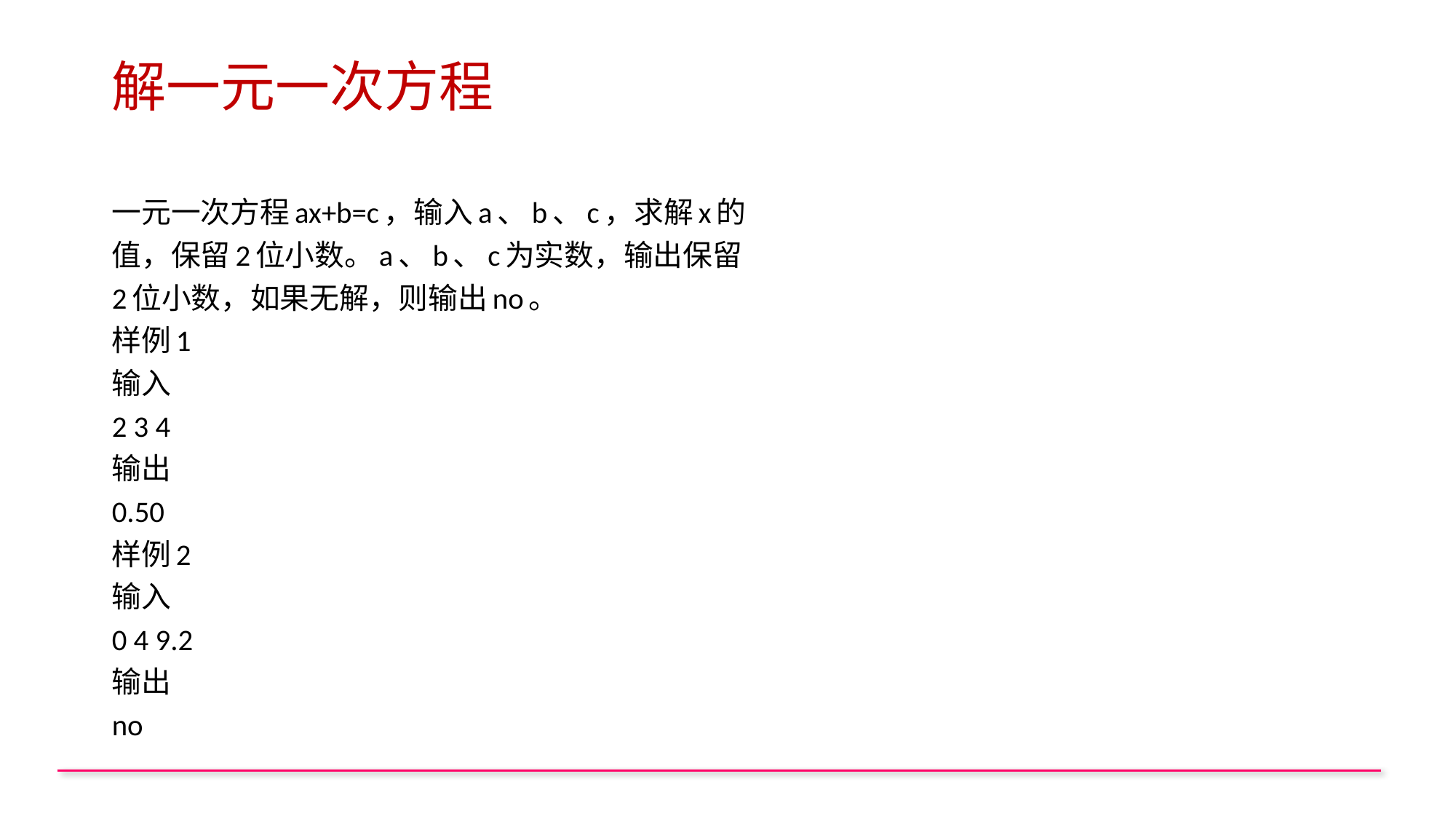

# 解一元一次方程
一元一次方程ax+b=c，输入a、b、c，求解x的值，保留2位小数。a、b、c为实数，输出保留2位小数，如果无解，则输出no。
样例1
输入
2 3 4
输出
0.50
样例2
输入
0 4 9.2
输出
no